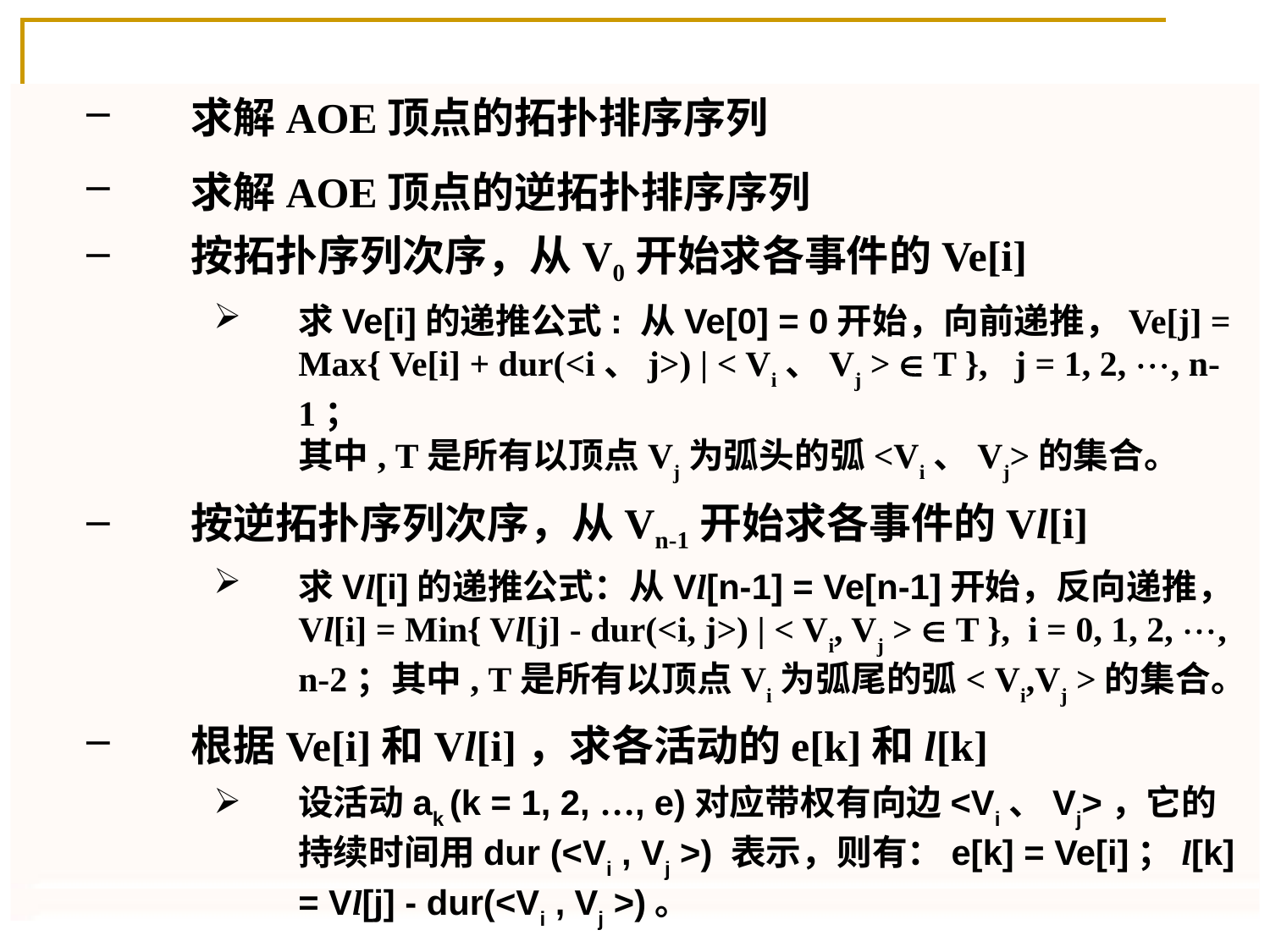

求解AOE顶点的拓扑排序序列
 按拓扑序列次序，从V0开始求各事件的Ve[i]
求Ve[i]的递推公式: 从Ve[0] = 0开始，向前递推，Ve[j] = Max{ Ve[i] + dur(<i、j>) | < Vi、Vj > ∈ T },   j = 1, 2, …, n-1；
其中, T是所有以顶点Vj为弧头的弧<Vi、Vj>的集合。
 求解AOE顶点的拓扑排序序列
 按拓扑序列次序，从V0开始求各事件的Ve[i]
求Ve[i]的递推公式: 从Ve[0] = 0开始，向前递推，Ve[j] = Max{ Ve[i] + dur(<i、j>) | < Vi、Vj > ∈ T },   j = 1, 2, …, n-1；
其中, T是所有以顶点Vj为弧头的弧<Vi、Vj>的集合。
 按逆拓扑序列次序，从Vn-1开始求各事件的Vl[i]
求Vl[i]的递推公式：从Vl[n-1] = Ve[n-1]开始，反向递推，Vl[i] = Min{ Vl[j] - dur(<i, j>) | < Vi, Vj > ∈ T },  i = 0, 1, 2, …, n-2；其中, T是所有以顶点Vi为弧尾的弧< Vi,Vj >的集合。
 根据Ve[i]和Vl[i]，求各活动的e[k]和l[k]
 求解AOE顶点的逆拓扑排序序列
 按拓扑序列次序，从V0开始求各事件的Ve[i]
求Ve[i]的递推公式: 从Ve[0] = 0开始，向前递推，Ve[j] = Max{ Ve[i] + dur(<i、j>) | < Vi、Vj > ∈ T },   j = 1, 2, …, n-1；
其中, T是所有以顶点Vj为弧头的弧<Vi、Vj>的集合。
 按逆拓扑序列次序，从Vn-1开始求各事件的Vl[i]
求Vl[i]的递推公式：从Vl[n-1] = Ve[n-1]开始，反向递推，Vl[i] = Min{ Vl[j] - dur(<i, j>) | < Vi, Vj > ∈ T },  i = 0, 1, 2, …, n-2；其中, T是所有以顶点Vi为弧尾的弧< Vi,Vj >的集合。
 根据Ve[i]和Vl[i]，求各活动的e[k]和l[k]
设活动ak (k = 1, 2, …, e)对应带权有向边<Vi、Vj>，它的持续时间用dur (<Vi , Vj >) 表示，则有：e[k] = Ve[i]；l[k] = Vl[j] - dur(<Vi , Vj >)。
按逆拓扑序列次序，从Vn-1开始求各事件的Vl[i]
求Vl[i]的递推公式：从Vl[n-1] = Ve[n-1]开始，反向递推，Vl[i] = Min{ Vl[j] - dur(<i, j>) | < Vi, Vj > ∈ T },  i = 0, 1, 2, …, n-2；其中, T是所有以顶点Vi为弧尾的弧< Vi,Vj >的集合。
Why拓扑排序？
7
7
6
16
5
7
a4=1
a10=2
a1=6
1
6
a7=9
源点
汇点
0
8
a2=4
a8=7
4
a5=1
a11=4
2
7
a3=5
a9=4
a6=2
3
5
0
18
0

2
6
7
16
3
14
4
0
18

7

6
14
5
7
Why逆拓扑排序？
10
8